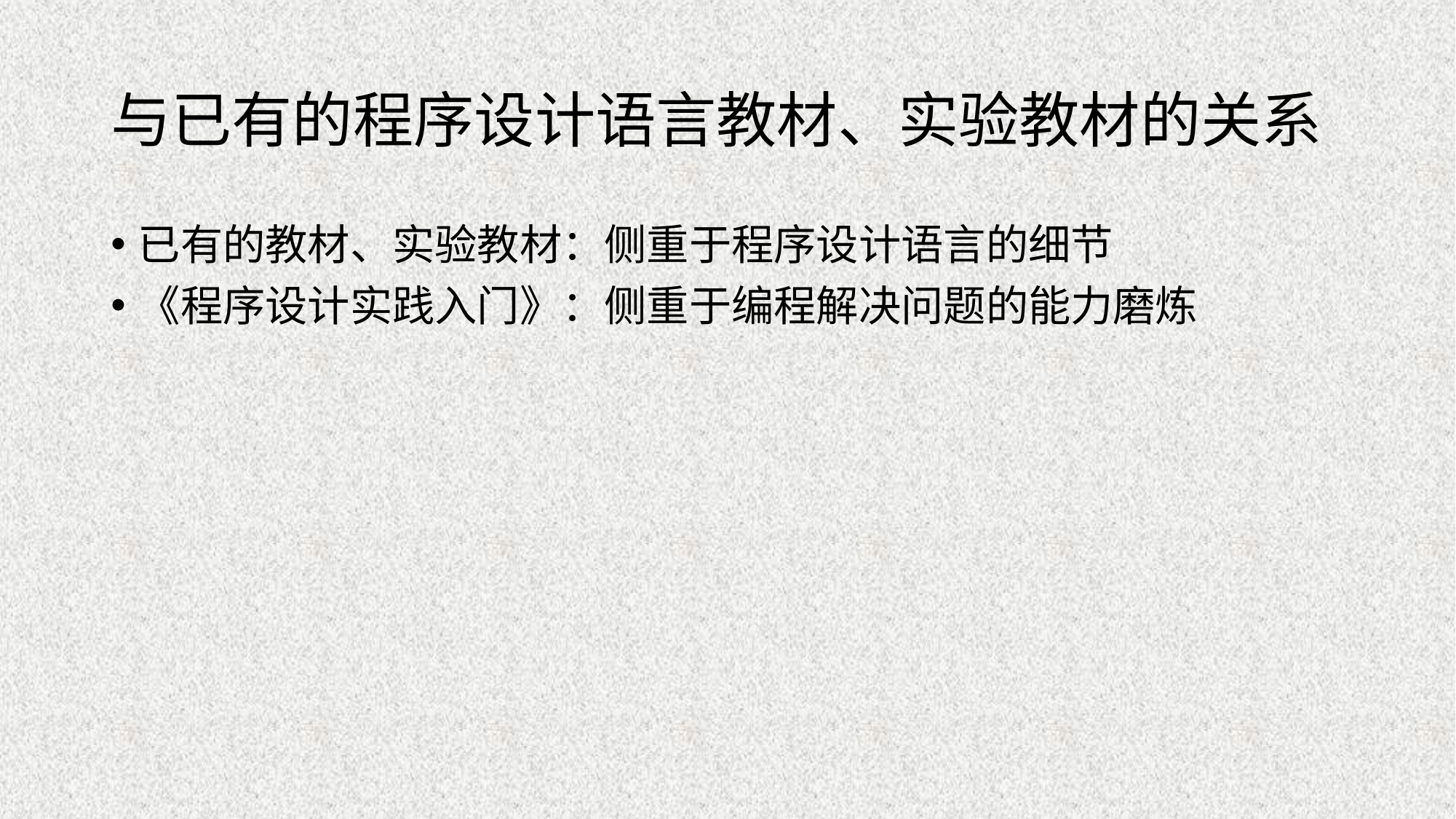

# 与已有的程序设计语言教材、实验教材的关系
已有的教材、实验教材：侧重于程序设计语言的细节
《程序设计实践入门》：侧重于编程解决问题的能力磨炼